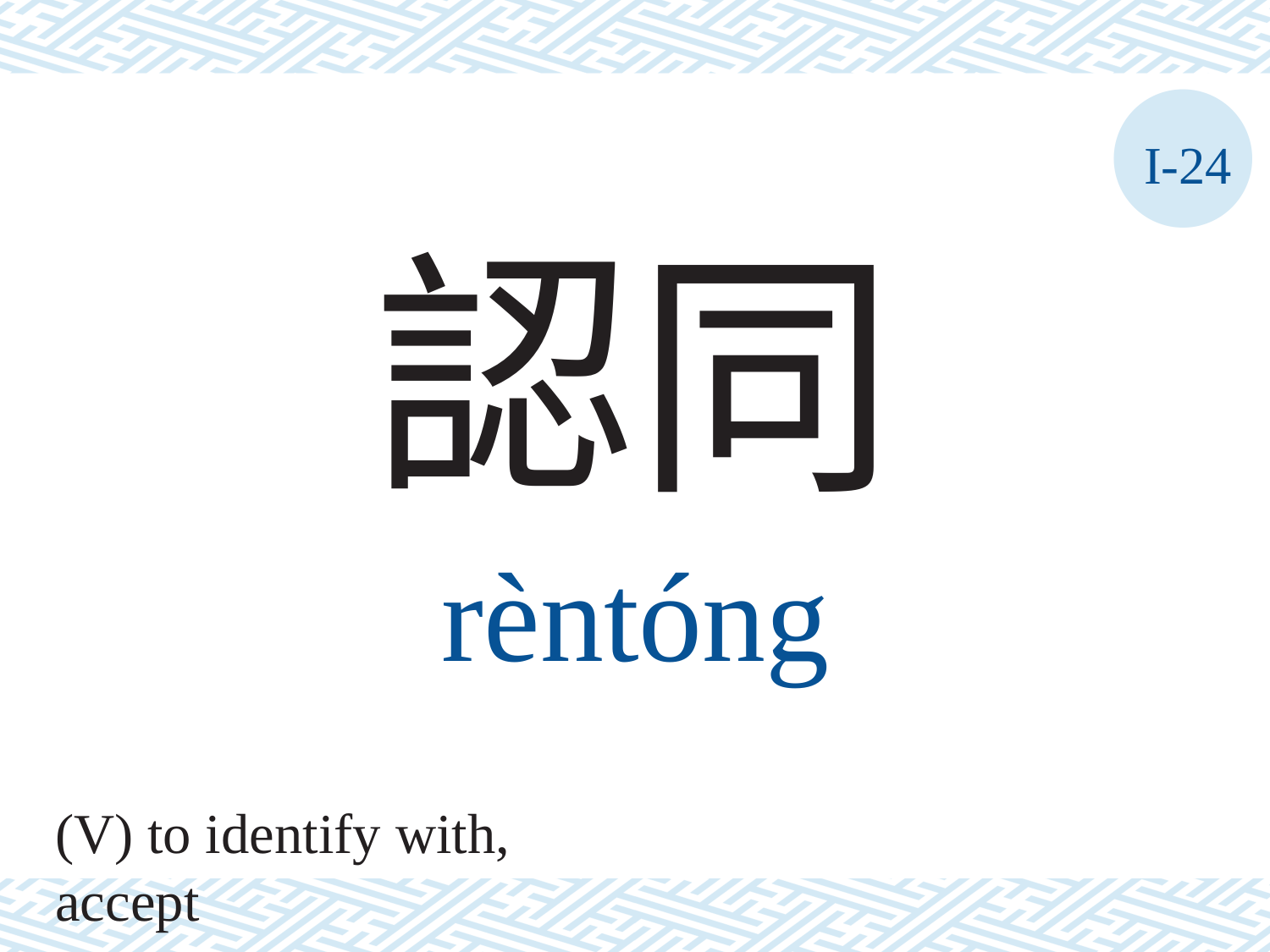

I-24
認同
rèntóng
(V) to identify with, accept